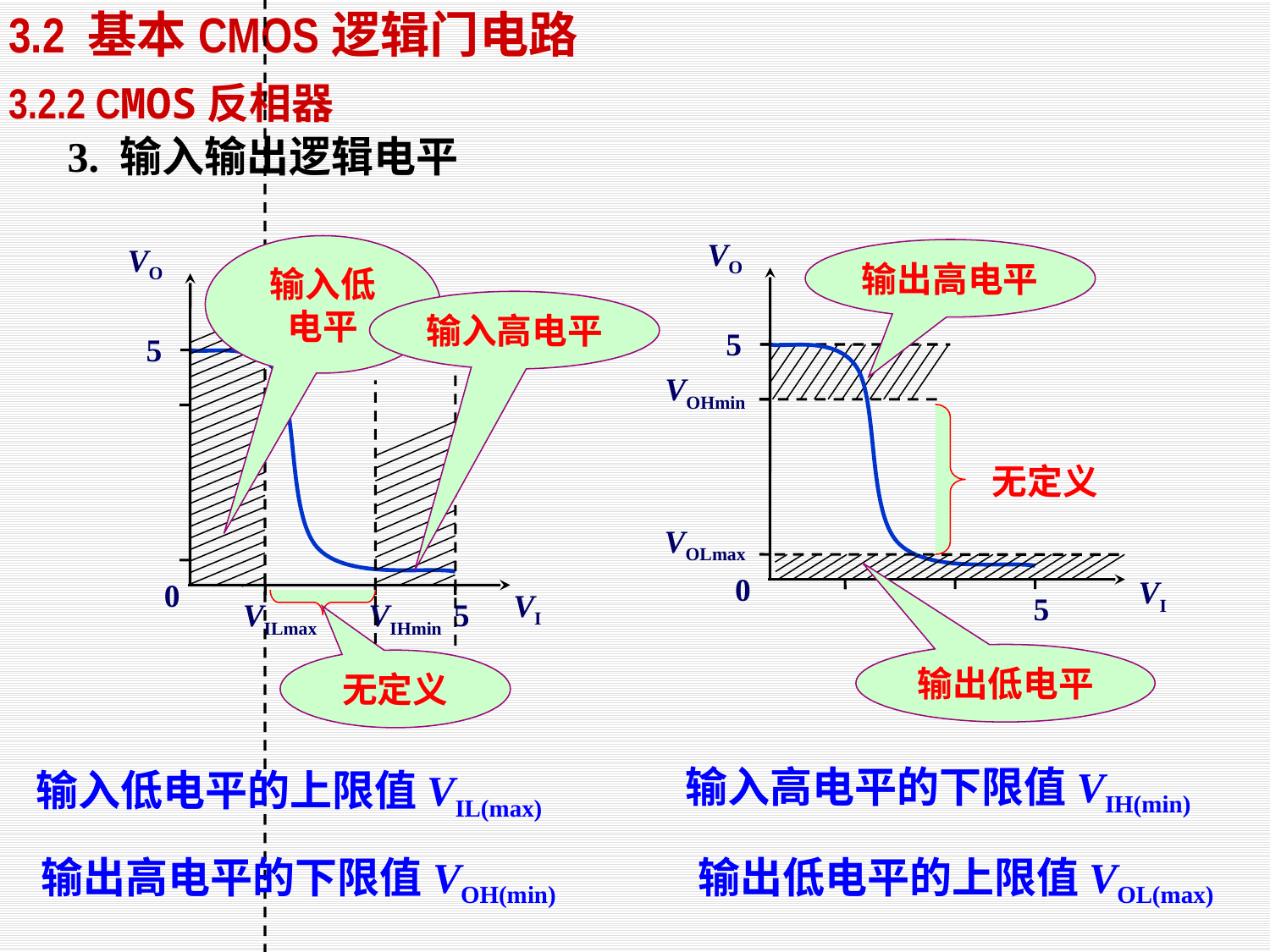

3.2 基本CMOS逻辑门电路
3.2.2 CMOS反相器
3. 输入输出逻辑电平
VO

5

VOHmin

VOLmax

0
VI

5
输入低电平

输出高电平

VO

5

0

VI
VILmax
VIHmin
5
输入高电平

无定义

输出低电平

无定义
输入高电平的下限值VIH(min)
输入低电平的上限值VIL(max)
输出低电平的上限值VOL(max)
输出高电平的下限值VOH(min)